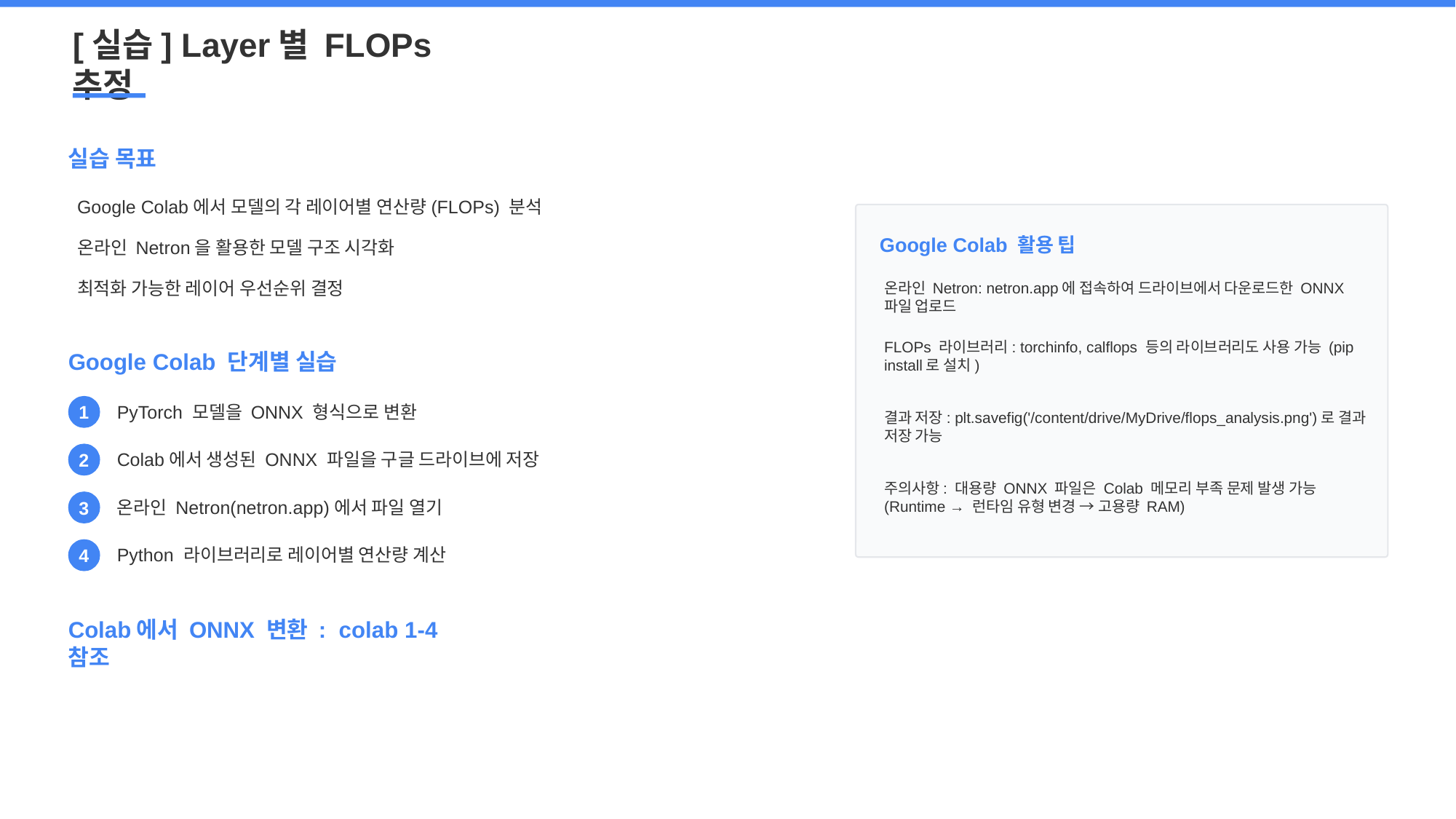

[실습] Layer별 FLOPs 추정

실습 목표
Google Colab에서 모델의 각 레이어별 연산량(FLOPs) 분석

Google Colab 활용 팁
온라인 Netron을 활용한 모델 구조 시각화
온라인 Netron: netron.app에 접속하여 드라이브에서 다운로드한 ONNX 파일 업로드
최적화 가능한 레이어 우선순위 결정
FLOPs 라이브러리: torchinfo, calflops 등의 라이브러리도 사용 가능 (pip install로 설치)
Google Colab 단계별 실습
결과 저장: plt.savefig('/content/drive/MyDrive/flops_analysis.png')로 결과 저장 가능

PyTorch 모델을 ONNX 형식으로 변환
1

Colab에서 생성된 ONNX 파일을 구글 드라이브에 저장
2
주의사항: 대용량 ONNX 파일은 Colab 메모리 부족 문제 발생 가능 (Runtime → 런타임 유형 변경 → 고용량 RAM)

온라인 Netron(netron.app)에서 파일 열기
3

Python 라이브러리로 레이어별 연산량 계산
4
Colab에서 ONNX 변환 :  colab 1-4 참조